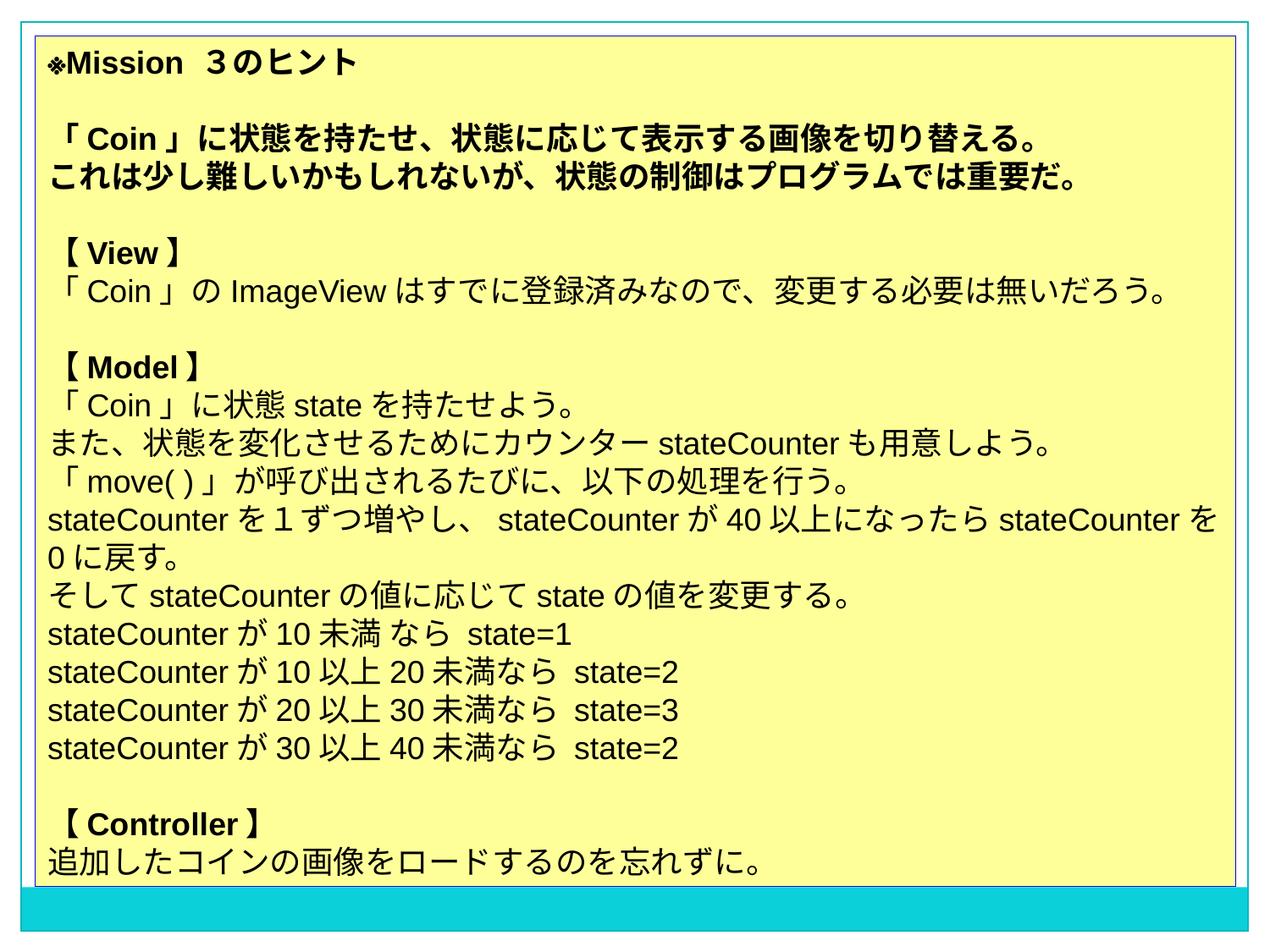

※Mission ３のヒント

「Coin」に状態を持たせ、状態に応じて表示する画像を切り替える。
これは少し難しいかもしれないが、状態の制御はプログラムでは重要だ。

【View】
「Coin」のImageViewはすでに登録済みなので、変更する必要は無いだろう。

【Model】
「Coin」に状態stateを持たせよう。
また、状態を変化させるためにカウンターstateCounterも用意しよう。
「move( )」が呼び出されるたびに、以下の処理を行う。
stateCounterを１ずつ増やし、stateCounterが40以上になったらstateCounterを0に戻す。
そしてstateCounterの値に応じてstateの値を変更する。
stateCounterが10未満 なら state=1
stateCounterが10以上20未満なら state=2
stateCounterが20以上30未満なら state=3
stateCounterが30以上40未満なら state=2

【Controller】
追加したコインの画像をロードするのを忘れずに。